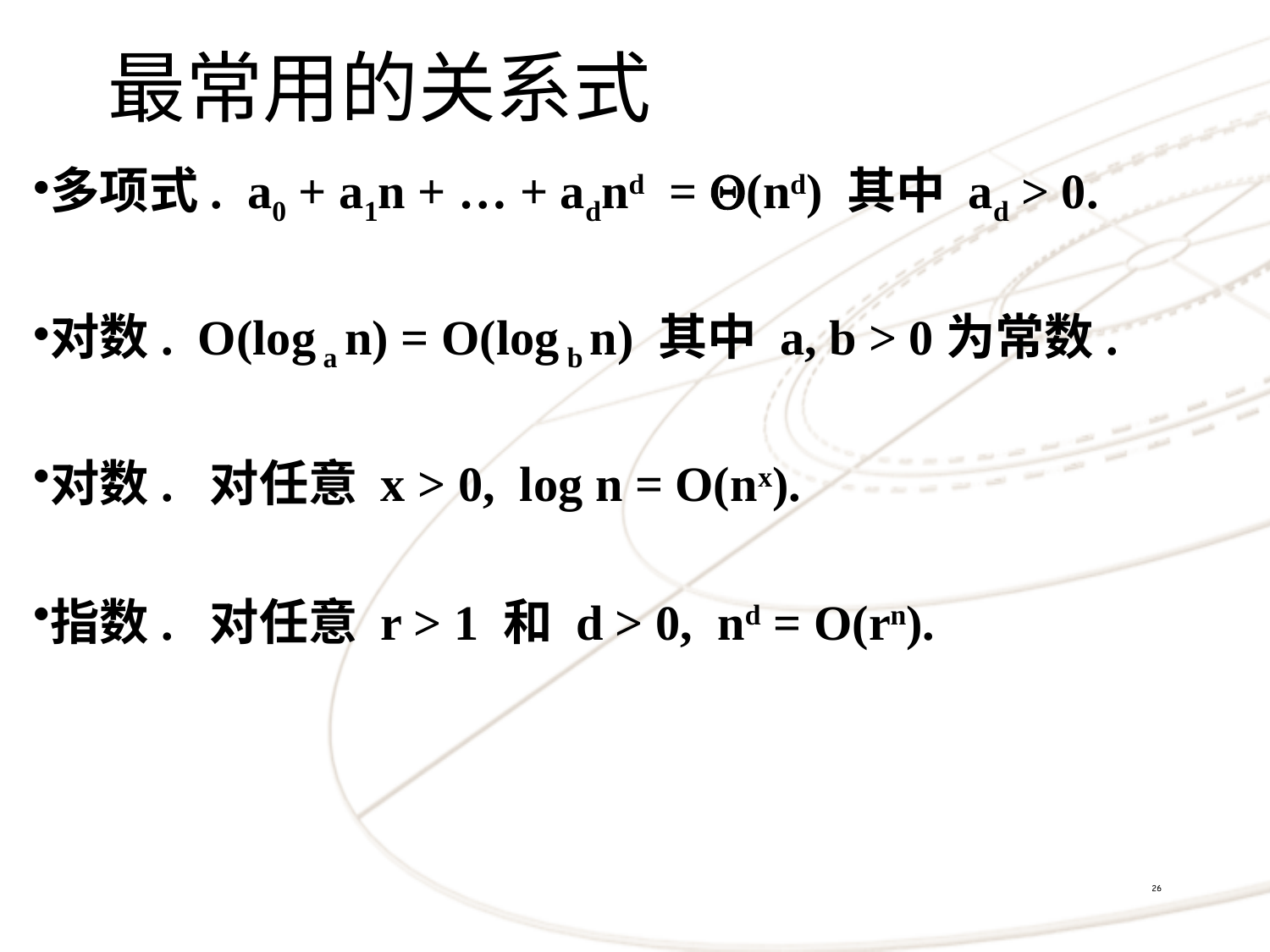

# 最常用的关系式
多项式.  a0 + a1n + … + adnd  = Θ(nd) 其中 ad > 0.

对数.  O(log a n) = O(log b n) 其中 a, b > 0为常数.

对数.  对任意 x > 0,  log n = O(nx).

指数.  对任意 r > 1 和 d > 0,  nd = O(rn).
26
重点记住内容！